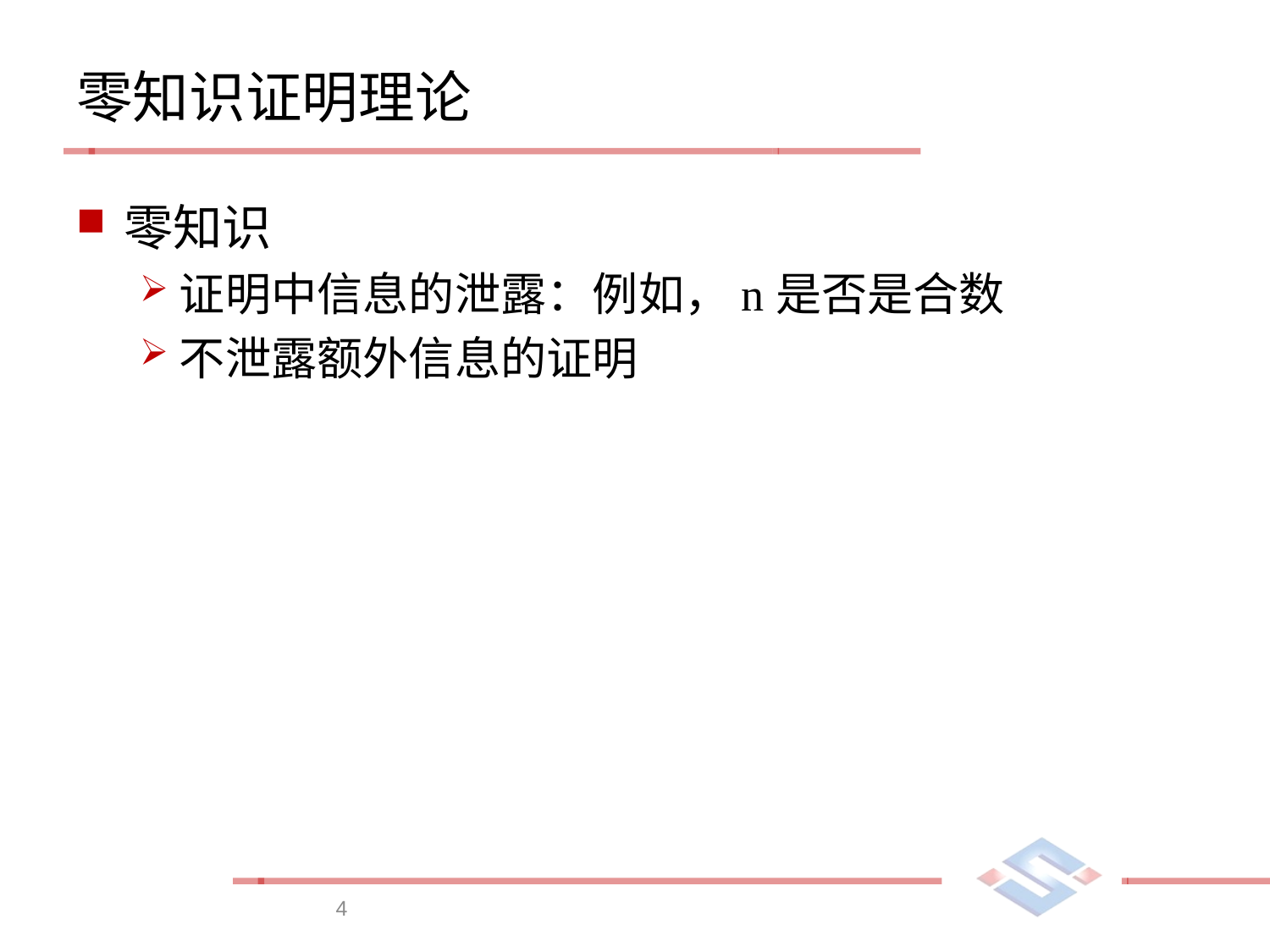

# 零知识证明理论
零知识
证明中信息的泄露：例如，n是否是合数
不泄露额外信息的证明